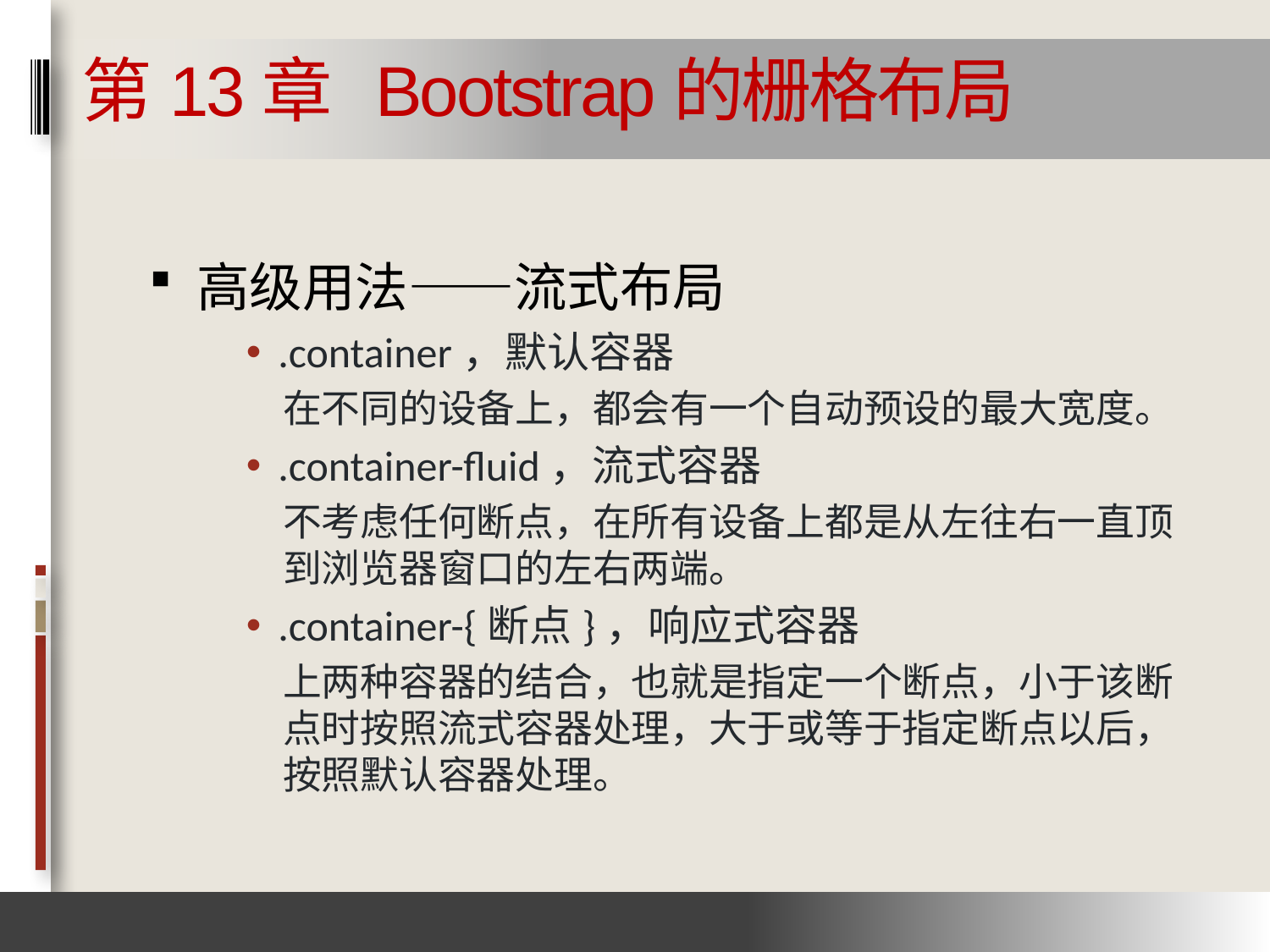

# 第13章  Bootstrap的栅格布局
高级用法——流式布局
.container，默认容器
在不同的设备上，都会有一个自动预设的最大宽度。
.container-fluid，流式容器
不考虑任何断点，在所有设备上都是从左往右一直顶到浏览器窗口的左右两端。
.container-{断点}，响应式容器
上两种容器的结合，也就是指定一个断点，小于该断点时按照流式容器处理，大于或等于指定断点以后，按照默认容器处理。